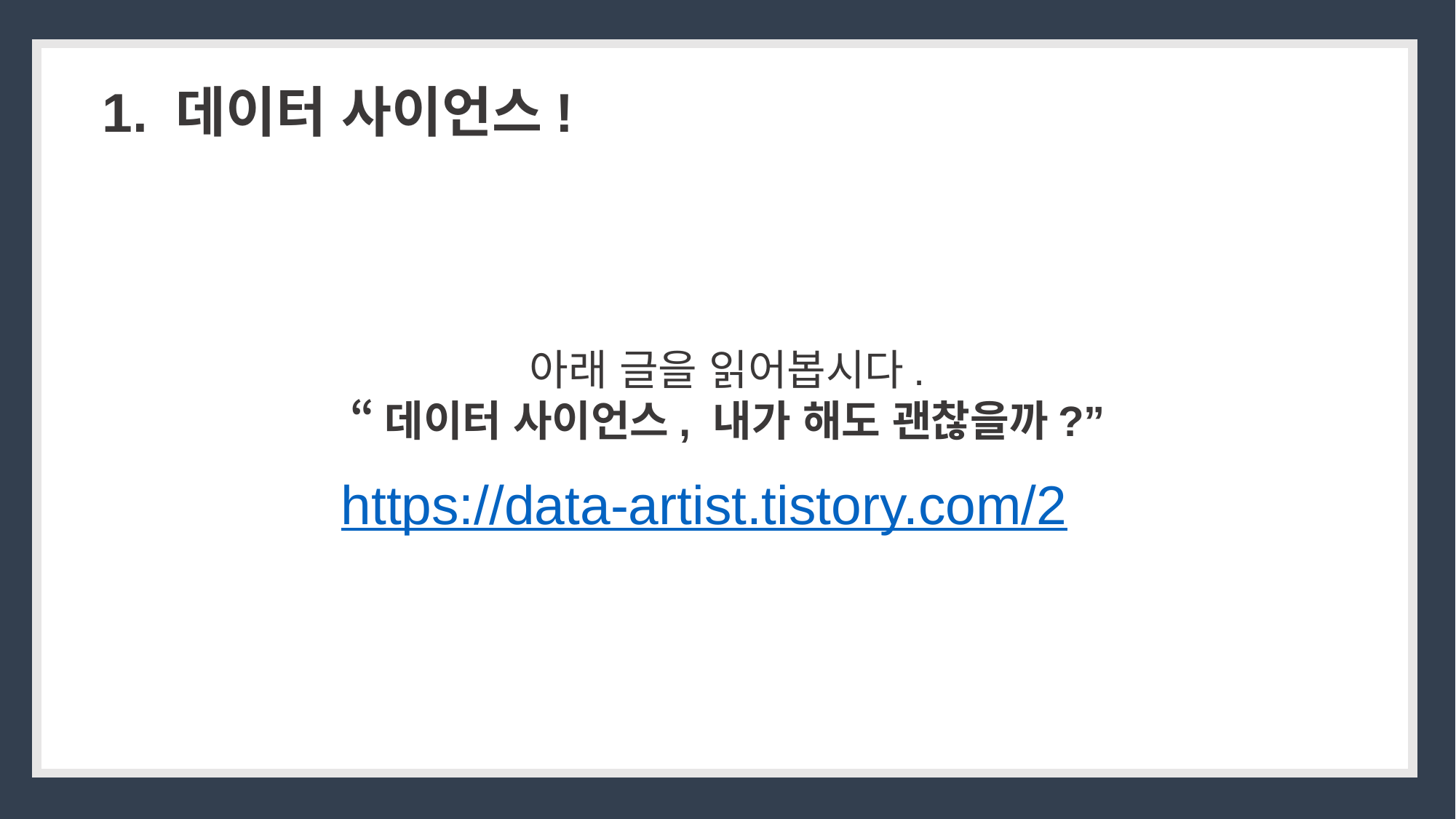

1. 데이터 사이언스!
아래 글을 읽어봅시다.
“데이터 사이언스, 내가 해도 괜찮을까?”

https://data-artist.tistory.com/2